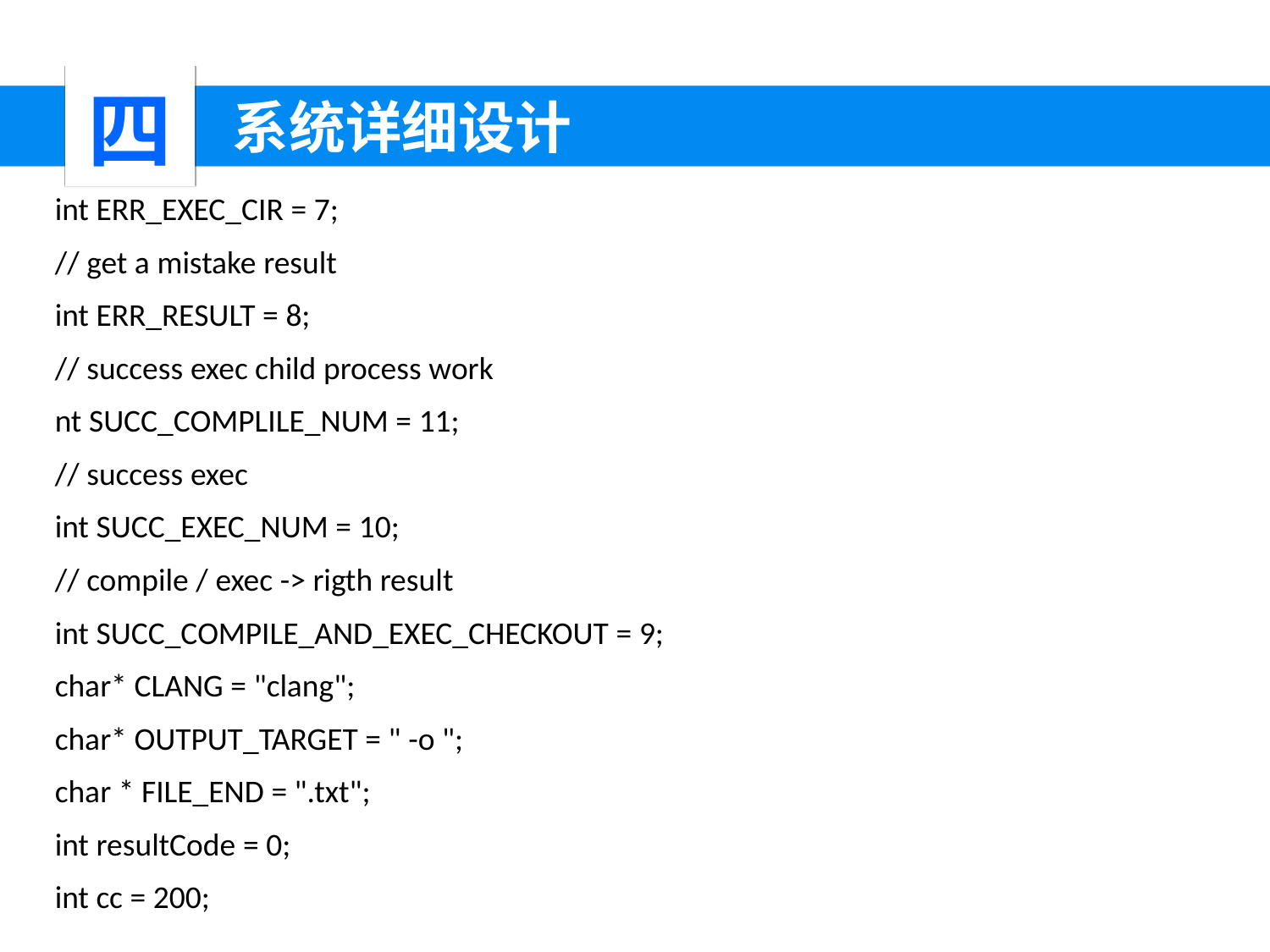

四
                系统详细设计
int ERR_EXEC_CIR = 7;
// get a mistake result
int ERR_RESULT = 8;
// success exec child process work
nt SUCC_COMPLILE_NUM = 11;
// success exec
int SUCC_EXEC_NUM = 10;
// compile / exec -> rigth result
int SUCC_COMPILE_AND_EXEC_CHECKOUT = 9;
char* CLANG = "clang";
char* OUTPUT_TARGET = " -o ";
char * FILE_END = ".txt";
int resultCode = 0;
int cc = 200;